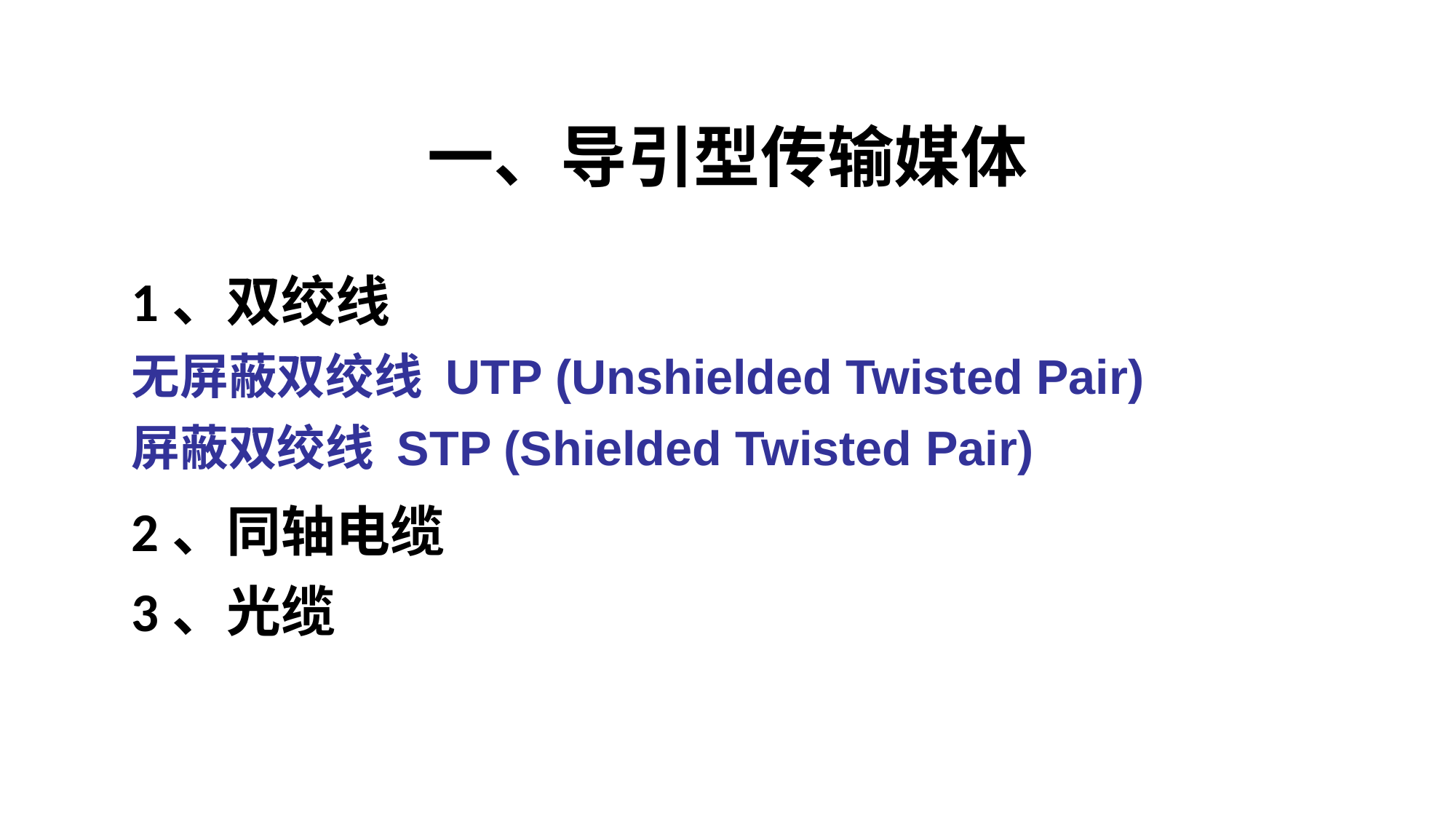

# 一、导引型传输媒体
1、双绞线
无屏蔽双绞线 UTP (Unshielded Twisted Pair)
屏蔽双绞线 STP (Shielded Twisted Pair)
2、同轴电缆
3、光缆